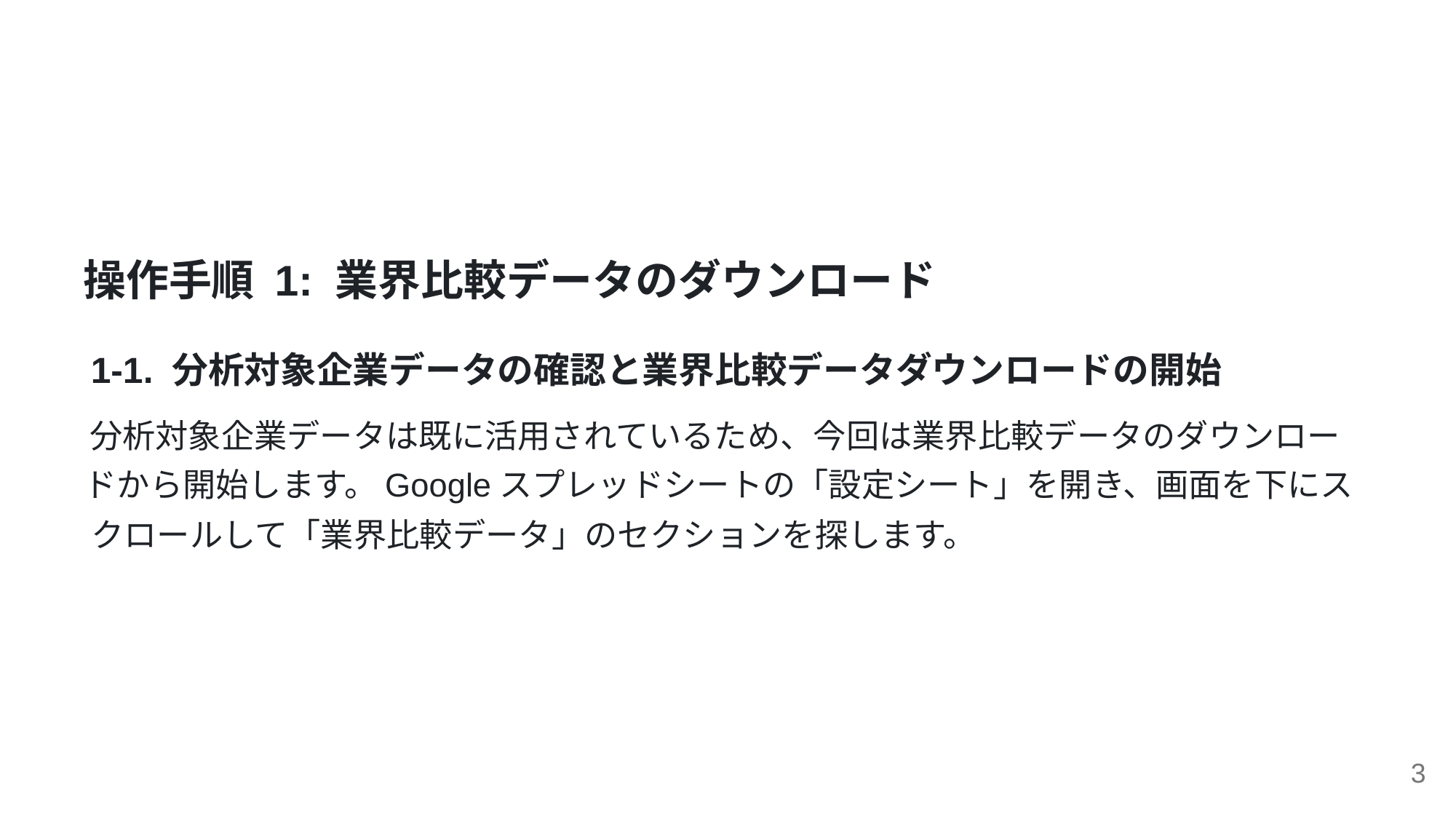

操作⼿順 1: 業界⽐較データのダウンロード
1-1. 分析対象企業データの確認と業界⽐較データダウンロードの開始
分析対象企業データは既に活⽤されているため、今回は業界⽐較データのダウンロー
ドから開始します。Googleスプレッドシートの「設定シート」を開き、画⾯を下にス
クロールして「業界⽐較データ」のセクションを探します。
3